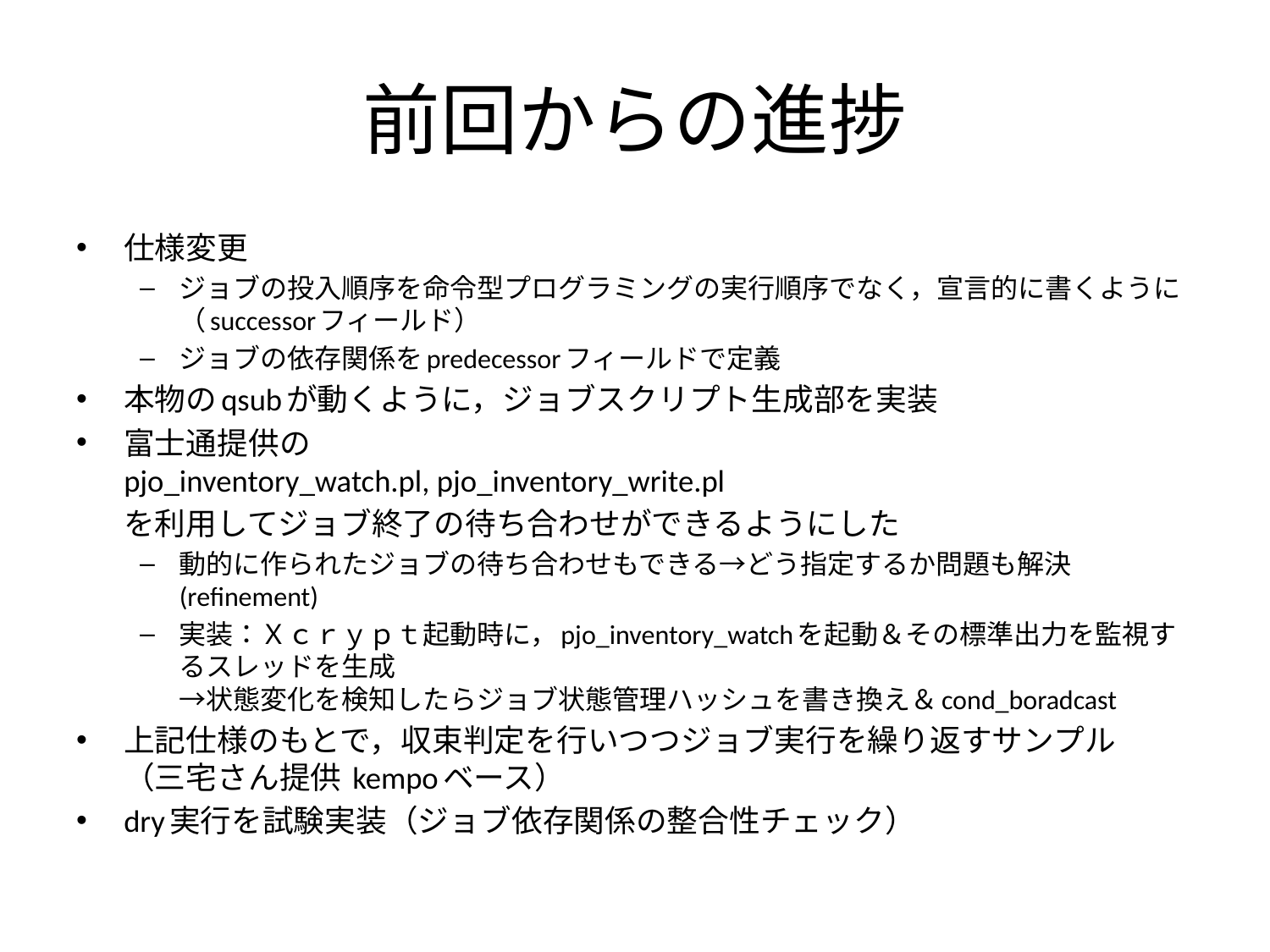

# 前回からの進捗
仕様変更
ジョブの投入順序を命令型プログラミングの実行順序でなく，宣言的に書くように（successorフィールド）
ジョブの依存関係をpredecessorフィールドで定義
本物のqsubが動くように，ジョブスクリプト生成部を実装
富士通提供の
pjo_inventory_watch.pl, pjo_inventory_write.pl
	を利用してジョブ終了の待ち合わせができるようにした
動的に作られたジョブの待ち合わせもできる→どう指定するか問題も解決 (refinement)
実装：Ｘｃｒｙｐｔ起動時に，pjo_inventory_watchを起動＆その標準出力を監視するスレッドを生成
→状態変化を検知したらジョブ状態管理ハッシュを書き換え＆cond_boradcast
上記仕様のもとで，収束判定を行いつつジョブ実行を繰り返すサンプル
（三宅さん提供 kempoベース）
dry実行を試験実装（ジョブ依存関係の整合性チェック）